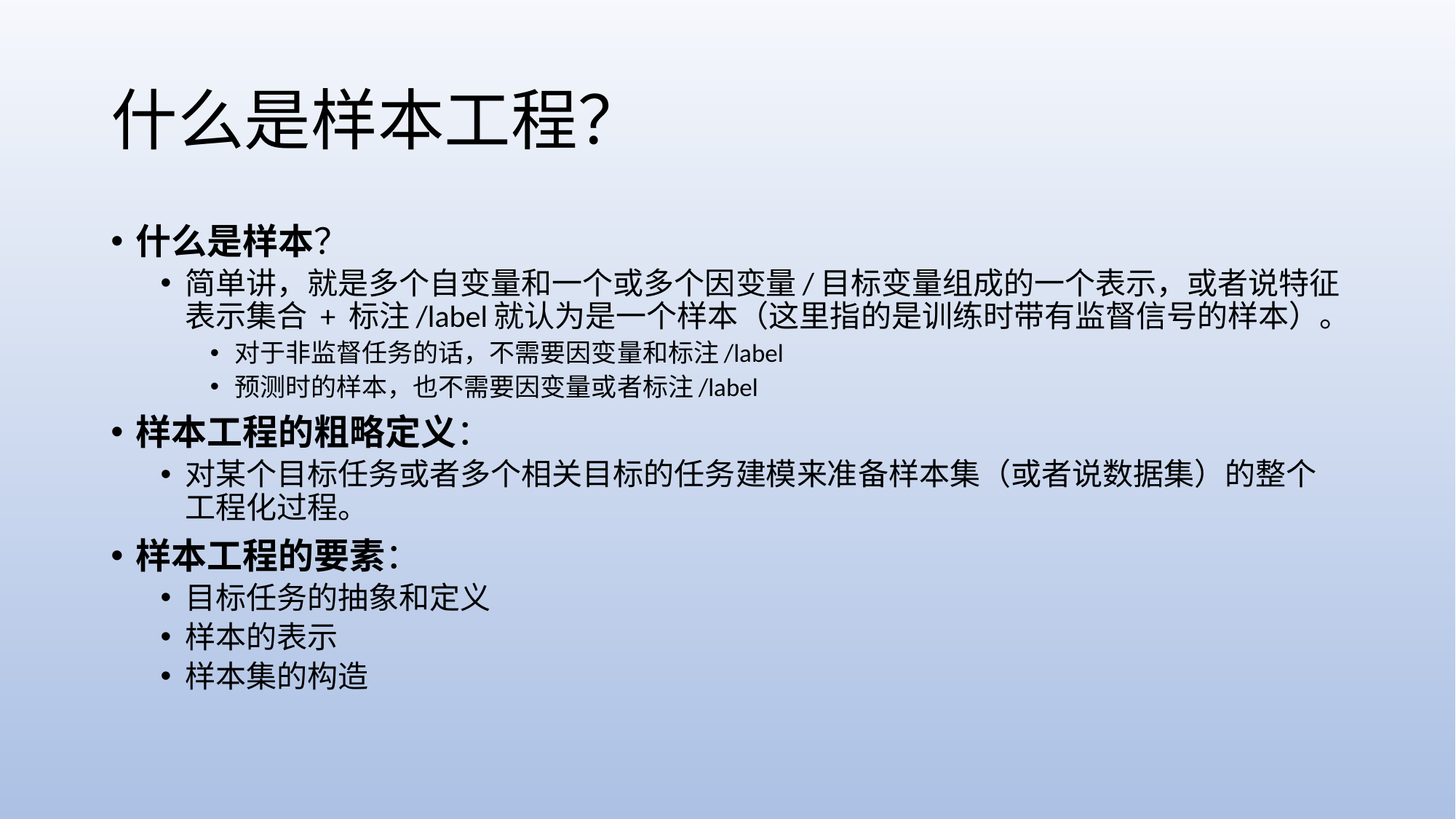

# 什么是样本工程？
什么是样本？
简单讲，就是多个自变量和一个或多个因变量/目标变量组成的一个表示，或者说特征表示集合 + 标注/label就认为是一个样本（这里指的是训练时带有监督信号的样本）。
对于非监督任务的话，不需要因变量和标注/label
预测时的样本，也不需要因变量或者标注/label
样本工程的粗略定义：
对某个目标任务或者多个相关目标的任务建模来准备样本集（或者说数据集）的整个工程化过程。
样本工程的要素：
目标任务的抽象和定义
样本的表示
样本集的构造